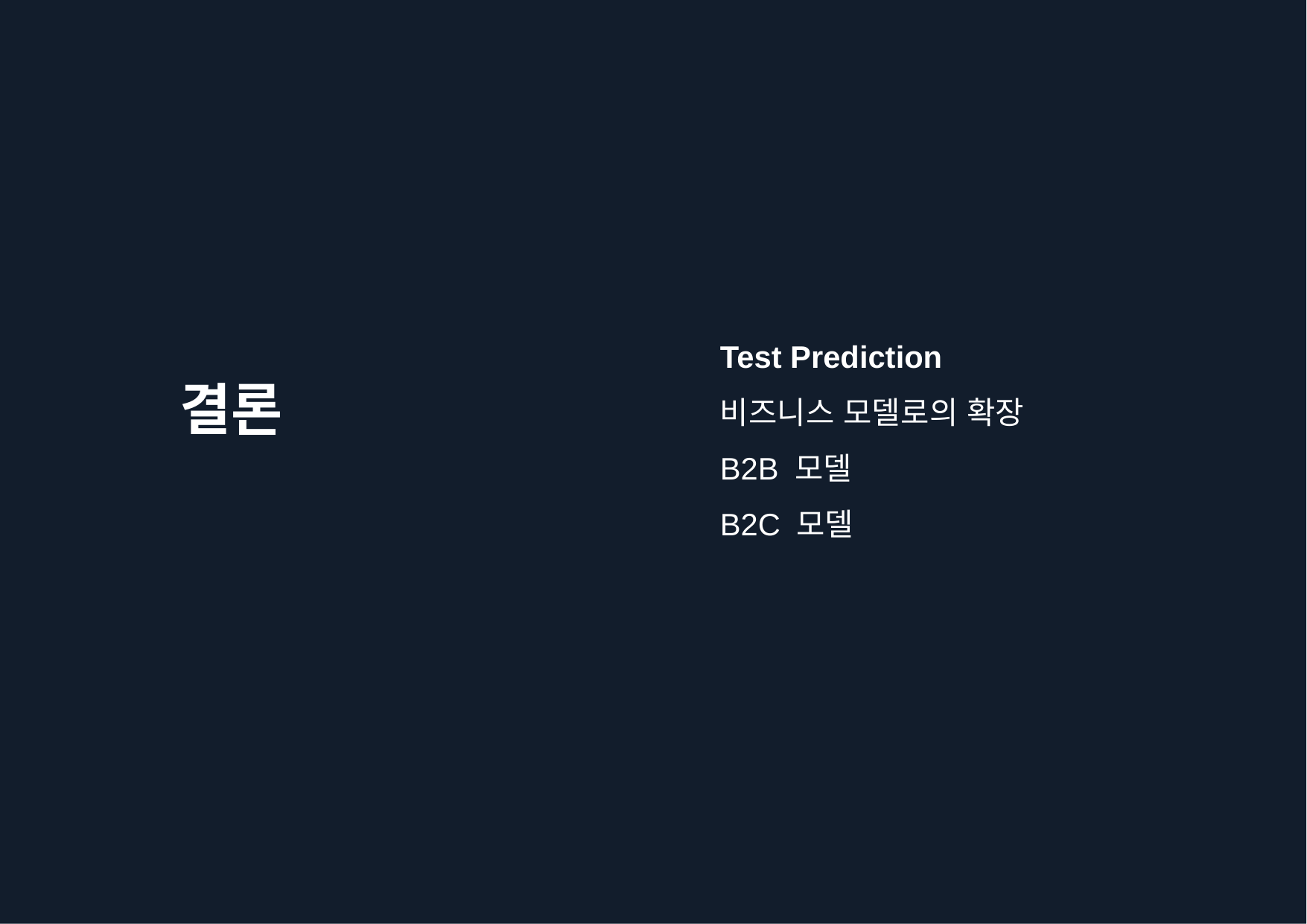

Test Prediction
비즈니스 모델로의 확장
B2B 모델
B2C 모델
결론